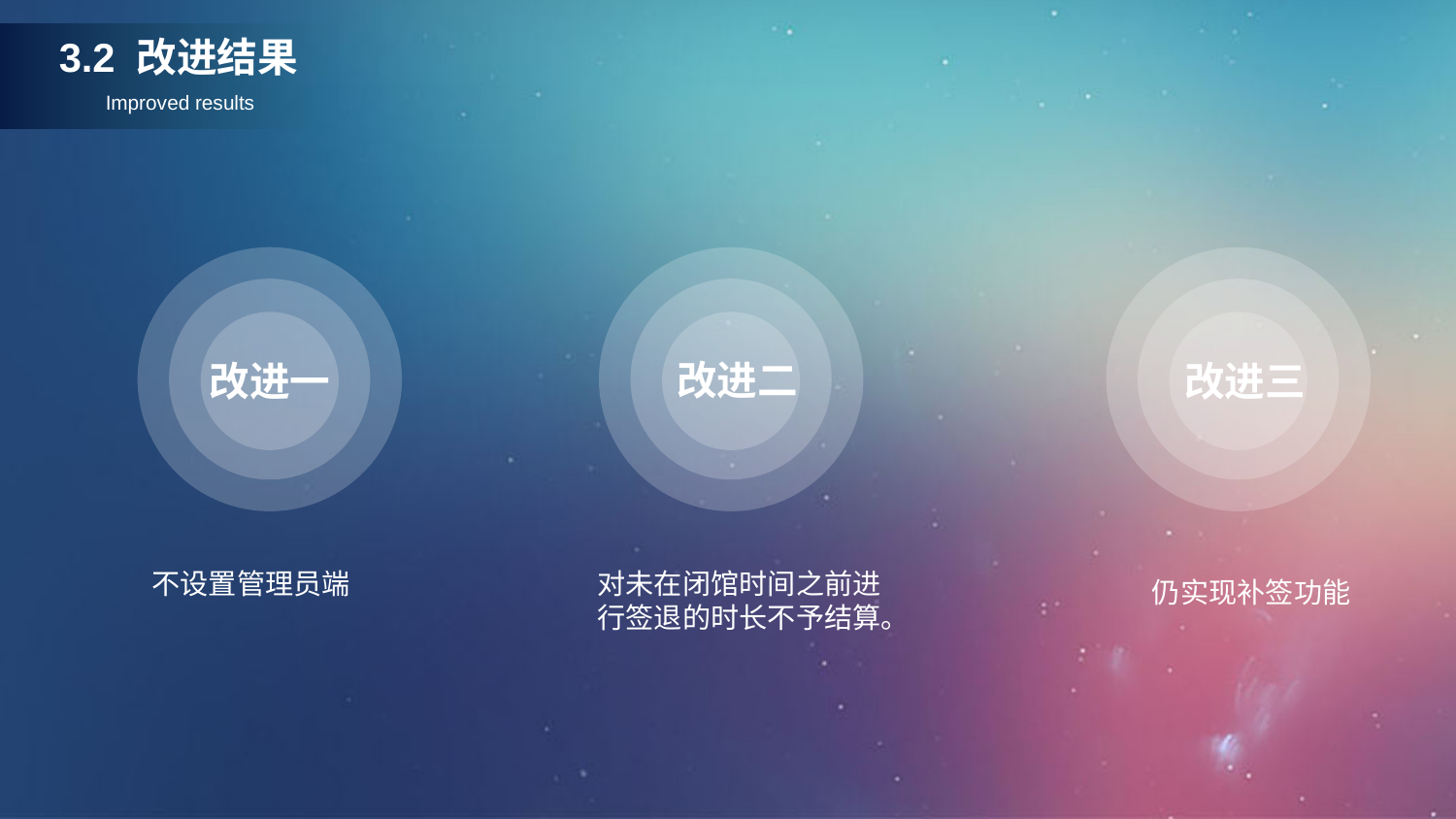

3.2 改进结果
    Improved results

改进二
改进一
改进三
对未在闭馆时间之前进行签退的时长不予结算。
不设置管理员端
仍实现补签功能